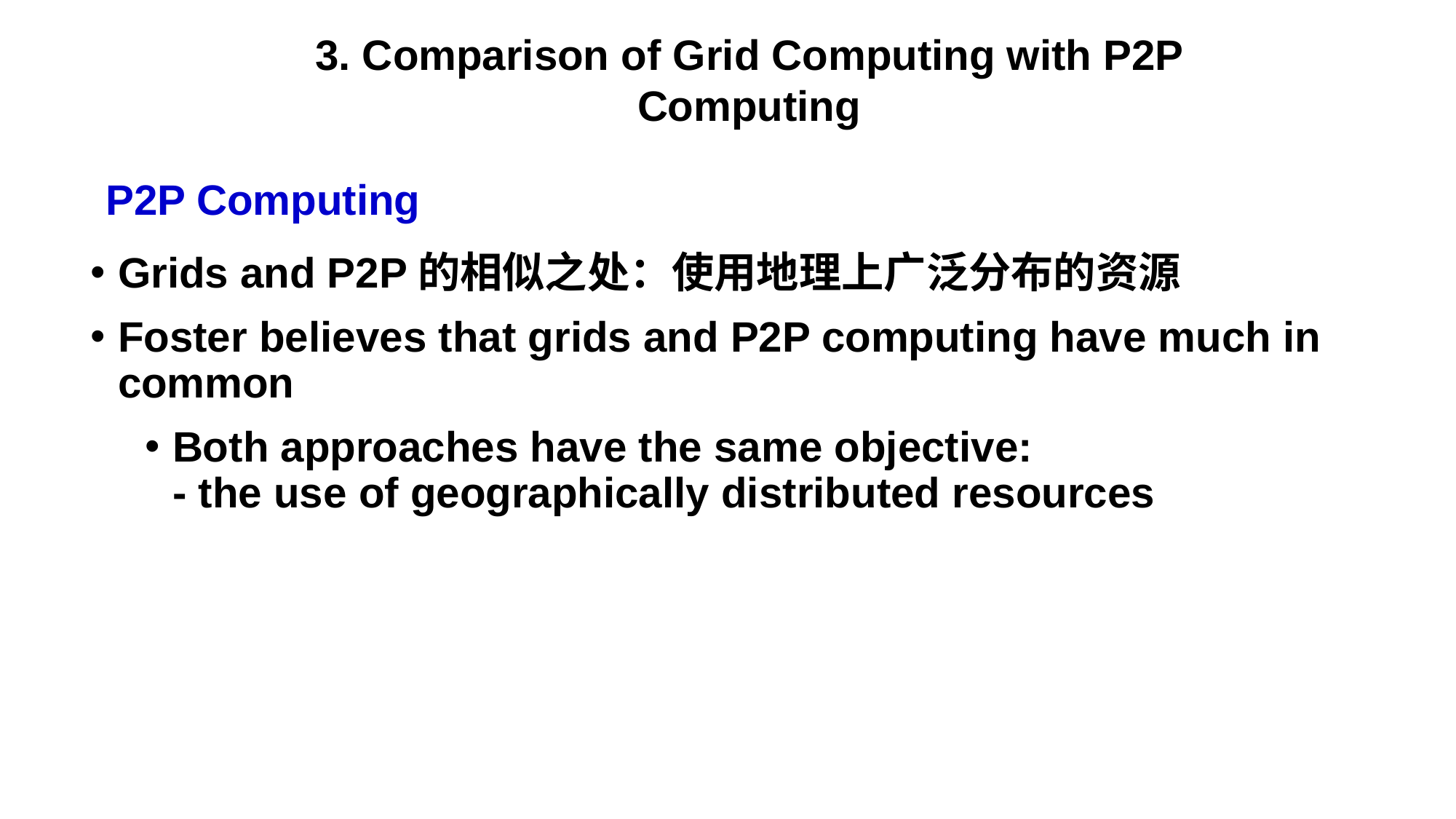

3. Comparison of Grid Computing with P2P Computing
# P2P Computing
Grids and P2P的相似之处：使用地理上广泛分布的资源
Foster believes that grids and P2P computing have much in common
Both approaches have the same objective:
- the use of geographically distributed resources